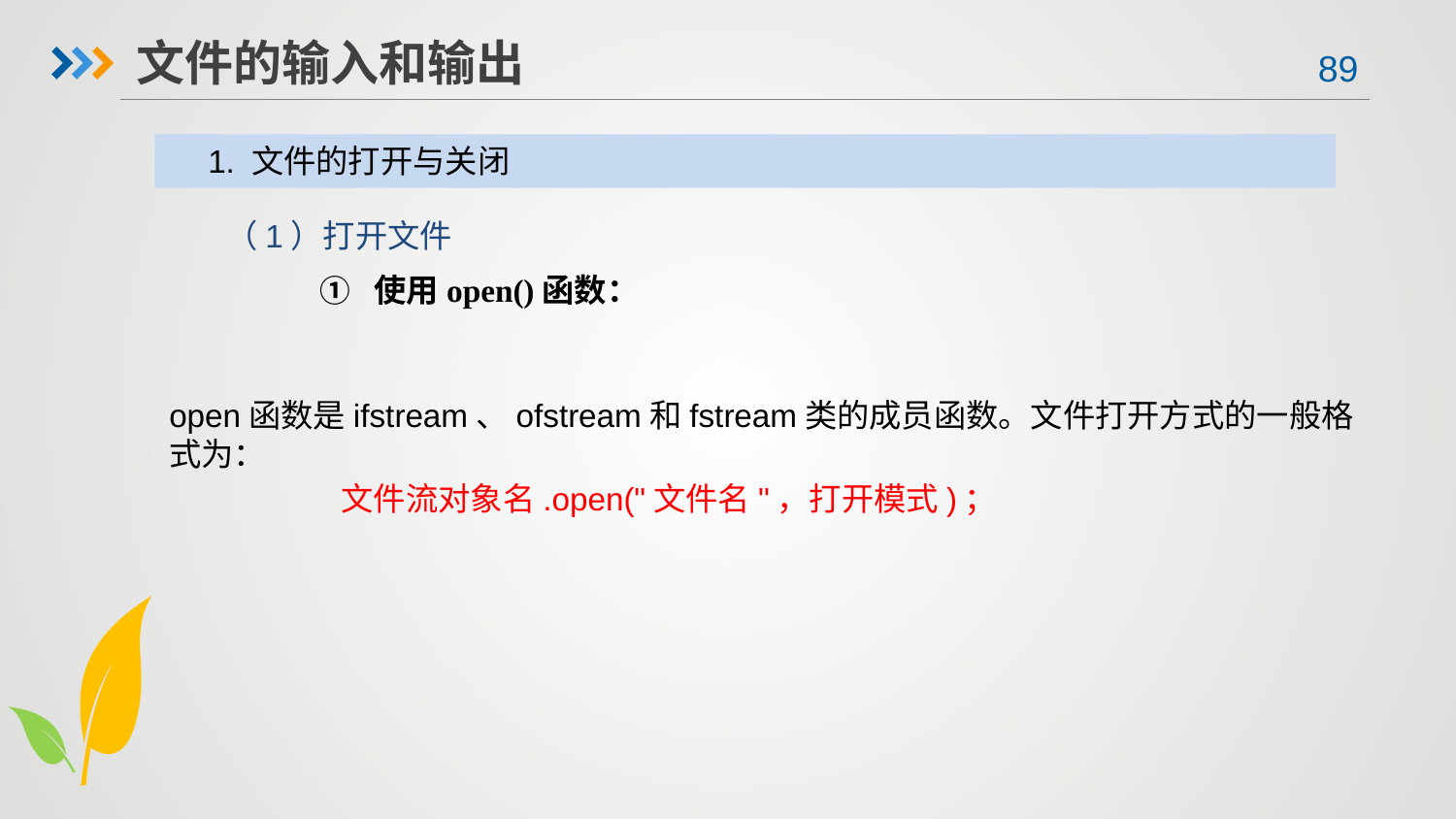

文件的输入和输出

1. 文件的打开与关闭
（1）打开文件
使用open()函数：
open函数是ifstream、ofstream和fstream类的成员函数。文件打开方式的一般格式为：
文件流对象名.open("文件名"，打开模式)；